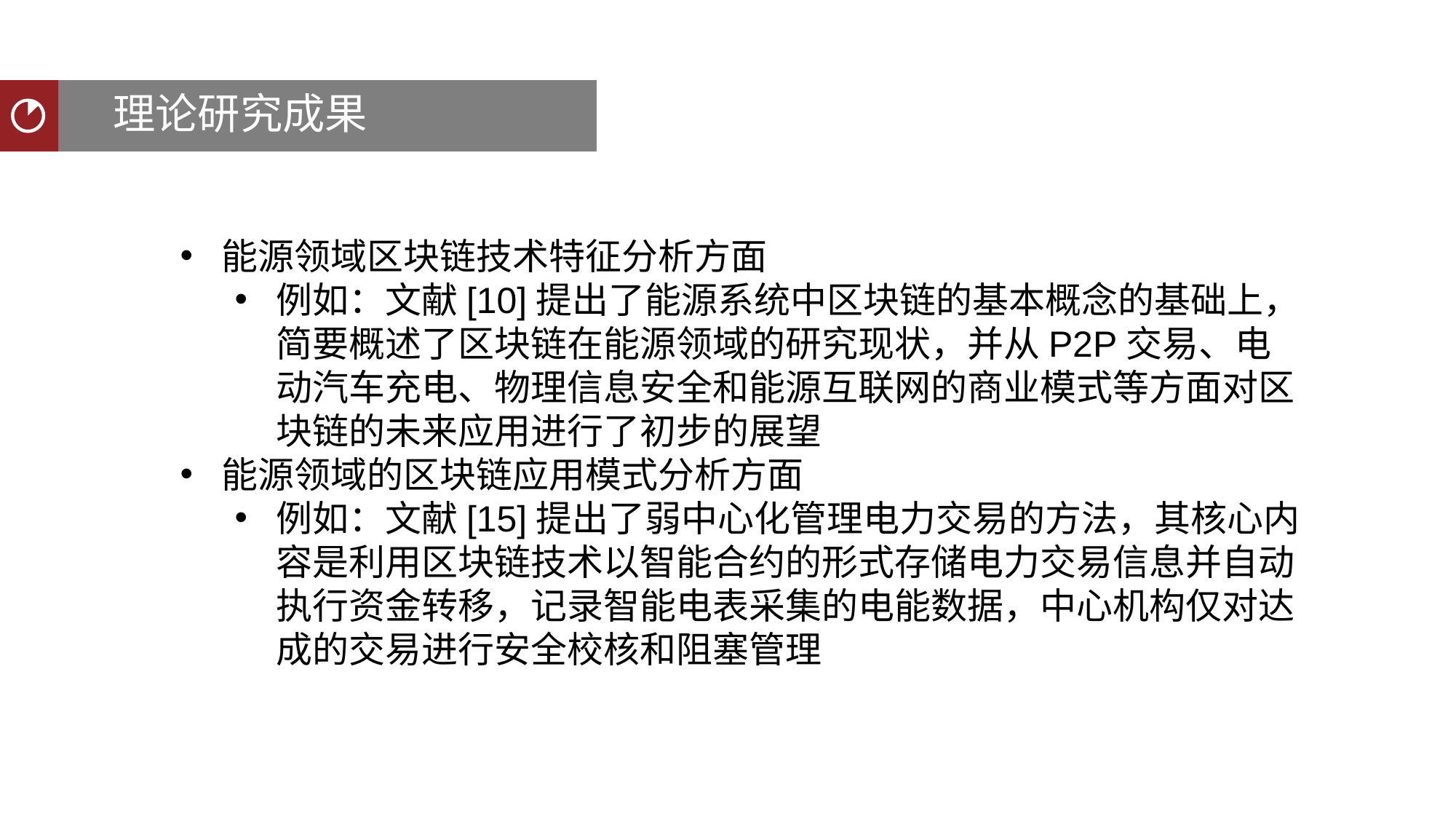

理论研究成果
能源领域区块链技术特征分析方面
例如：文献[10]提出了能源系统中区块链的基本概念的基础上，简要概述了区块链在能源领域的研究现状，并从P2P交易、电动汽车充电、物理信息安全和能源互联网的商业模式等方面对区块链的未来应用进行了初步的展望
能源领域的区块链应用模式分析方面
例如：文献[15]提出了弱中心化管理电力交易的方法，其核心内容是利用区块链技术以智能合约的形式存储电力交易信息并自动执行资金转移，记录智能电表采集的电能数据，中心机构仅对达成的交易进行安全校核和阻塞管理